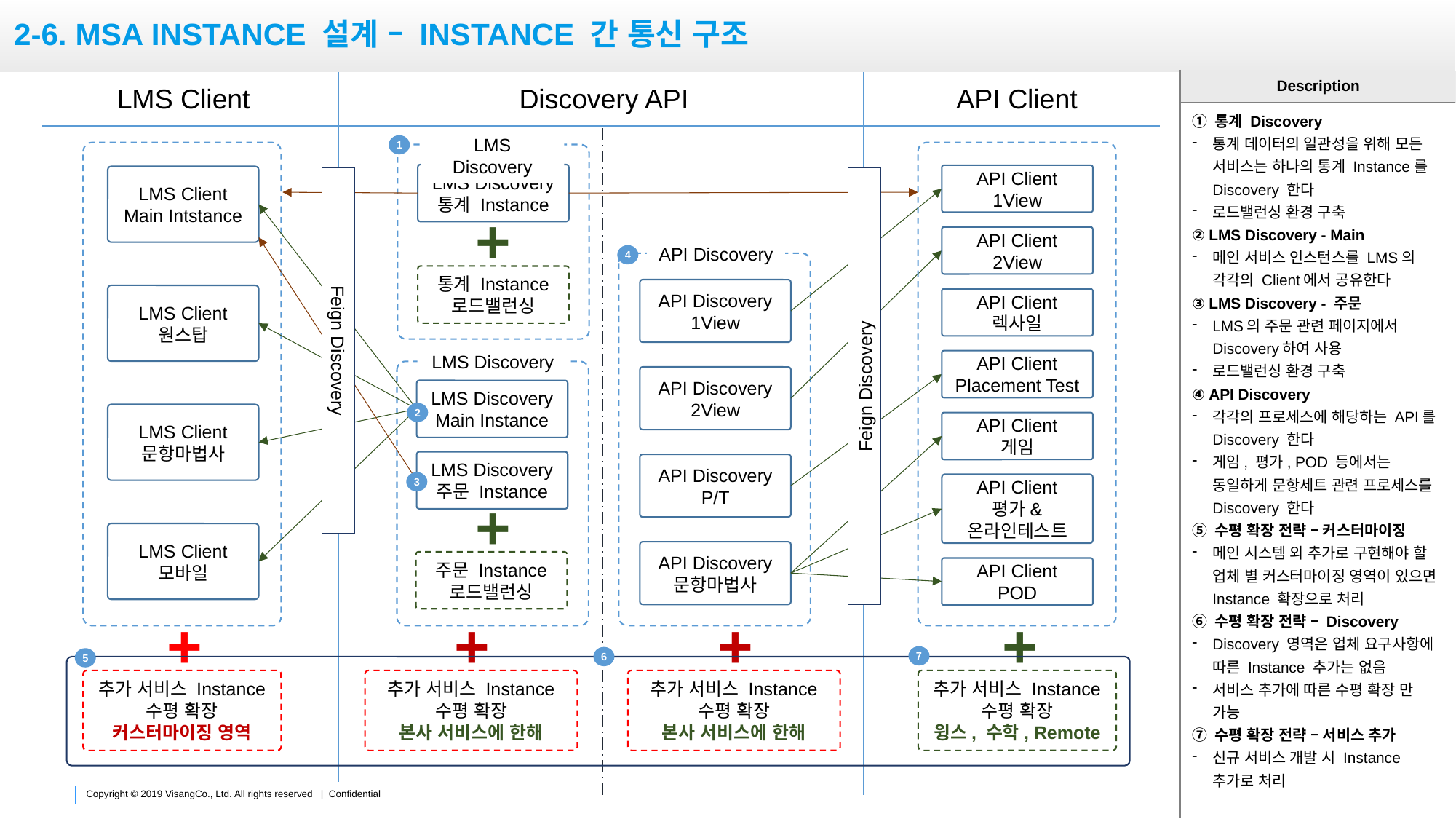

# 2-6. msa instance 설계 – instance 간 통신 구조
LMS Client
Discovery API
API Client
① 통계 Discovery
통계 데이터의 일관성을 위해 모든 서비스는 하나의 통계 Instance를 Discovery 한다
로드밸런싱 환경 구축
② LMS Discovery - Main
메인 서비스 인스턴스를 LMS의 각각의 Client에서 공유한다
③ LMS Discovery - 주문
LMS의 주문 관련 페이지에서 Discovery하여 사용
로드밸런싱 환경 구축
④ API Discovery
각각의 프로세스에 해당하는 API를 Discovery 한다
게임, 평가, POD 등에서는 동일하게 문항세트 관련 프로세스를 Discovery 한다
⑤ 수평 확장 전략 – 커스터마이징
메인 시스템 외 추가로 구현해야 할 업체 별 커스터마이징 영역이 있으면 Instance 확장으로 처리
⑥ 수평 확장 전략 – Discovery
Discovery 영역은 업체 요구사항에 따른 Instance 추가는 없음
서비스 추가에 따른 수평 확장 만 가능
⑦ 수평 확장 전략 – 서비스 추가
신규 서비스 개발 시 Instance 추가로 처리
LMS Discovery
1

LMS Client
Main Intstance
LMS Client
원스탑
LMS Client
문항마법사
LMS Client
모바일

API Client
1View
API Client
2View
API Client
렉사일
API Client
Placement Test
API Client
게임
API Client
평가&
온라인테스트
API Client
POD

LMS Discovery
통계 Instance
+
API Discovery

API Discovery
1View
API Discovery
2View
API Discovery
P/T
API Discovery
문항마법사
4
통계 Instance
로드밸런싱
Feign Discovery
LMS Discovery

Feign Discovery
LMS Discovery
Main Instance
2
LMS Discovery
주문 Instance
3
+
주문 Instance
로드밸런싱
+
추가 서비스 Instance
수평 확장
커스터마이징 영역
+
추가 서비스 Instance
수평 확장
본사 서비스에 한해
+
추가 서비스 Instance
수평 확장
본사 서비스에 한해
+
추가 서비스 Instance
수평 확장
윙스, 수학, Remote
7
6
5